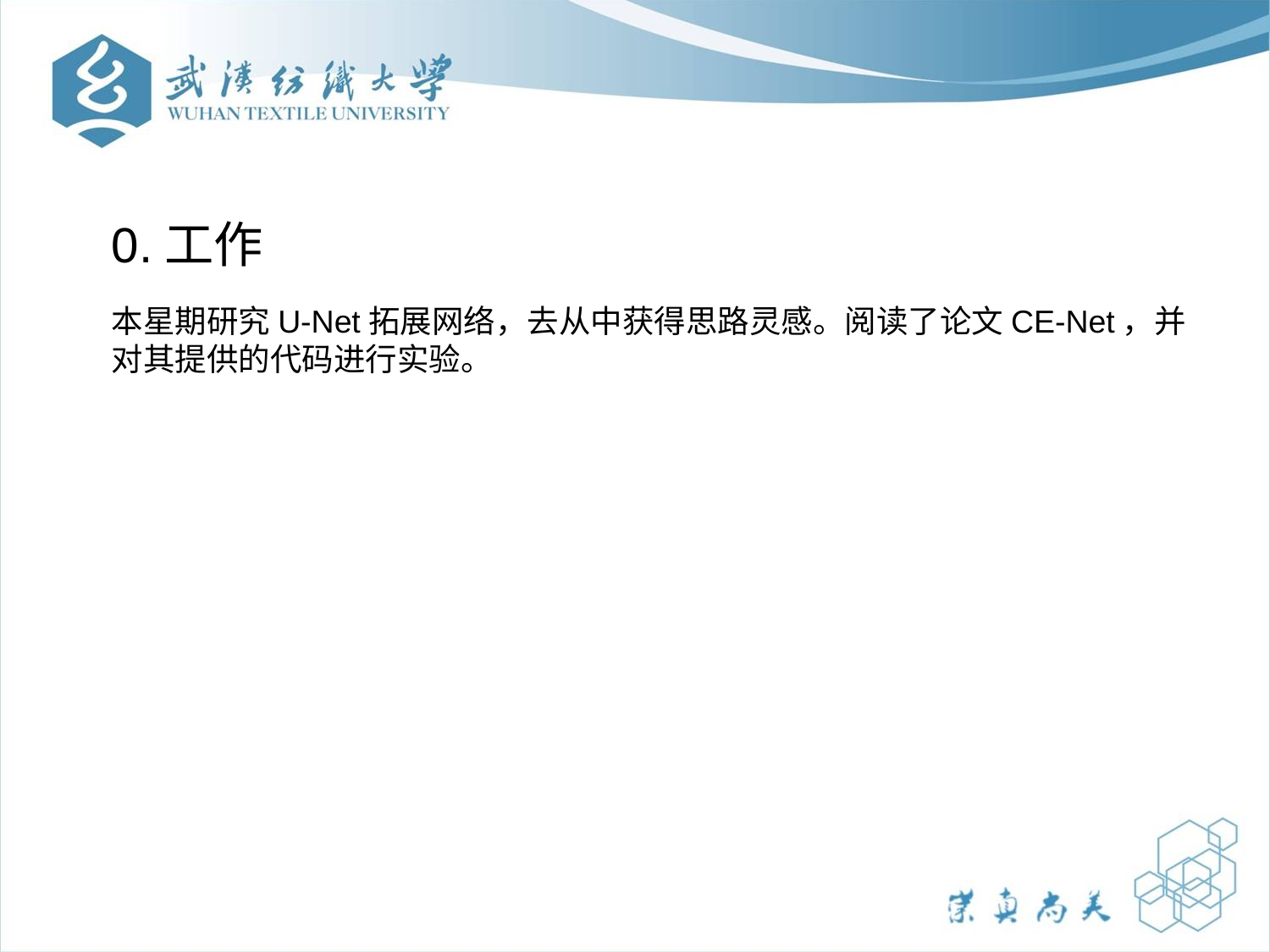

0.工作
本星期研究U-Net拓展网络，去从中获得思路灵感。阅读了论文CE-Net，并对其提供的代码进行实验。